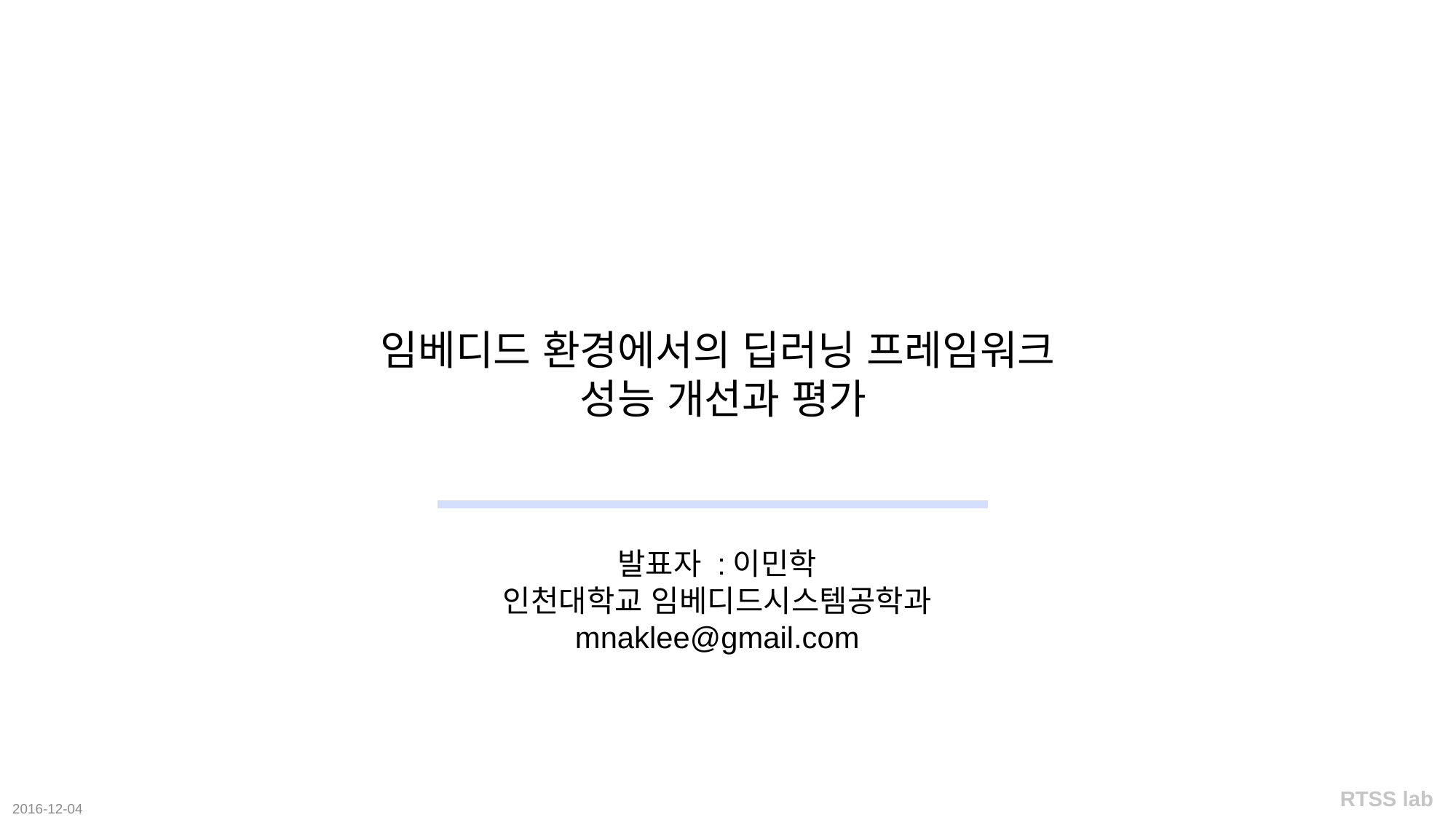

1
# 임베디드 환경에서의 딥러닝 프레임워크 성능 개선과 평가
발표자 :이민학
인천대학교 임베디드시스템공학과
mnaklee@gmail.com
RTSS lab
2016-12-04